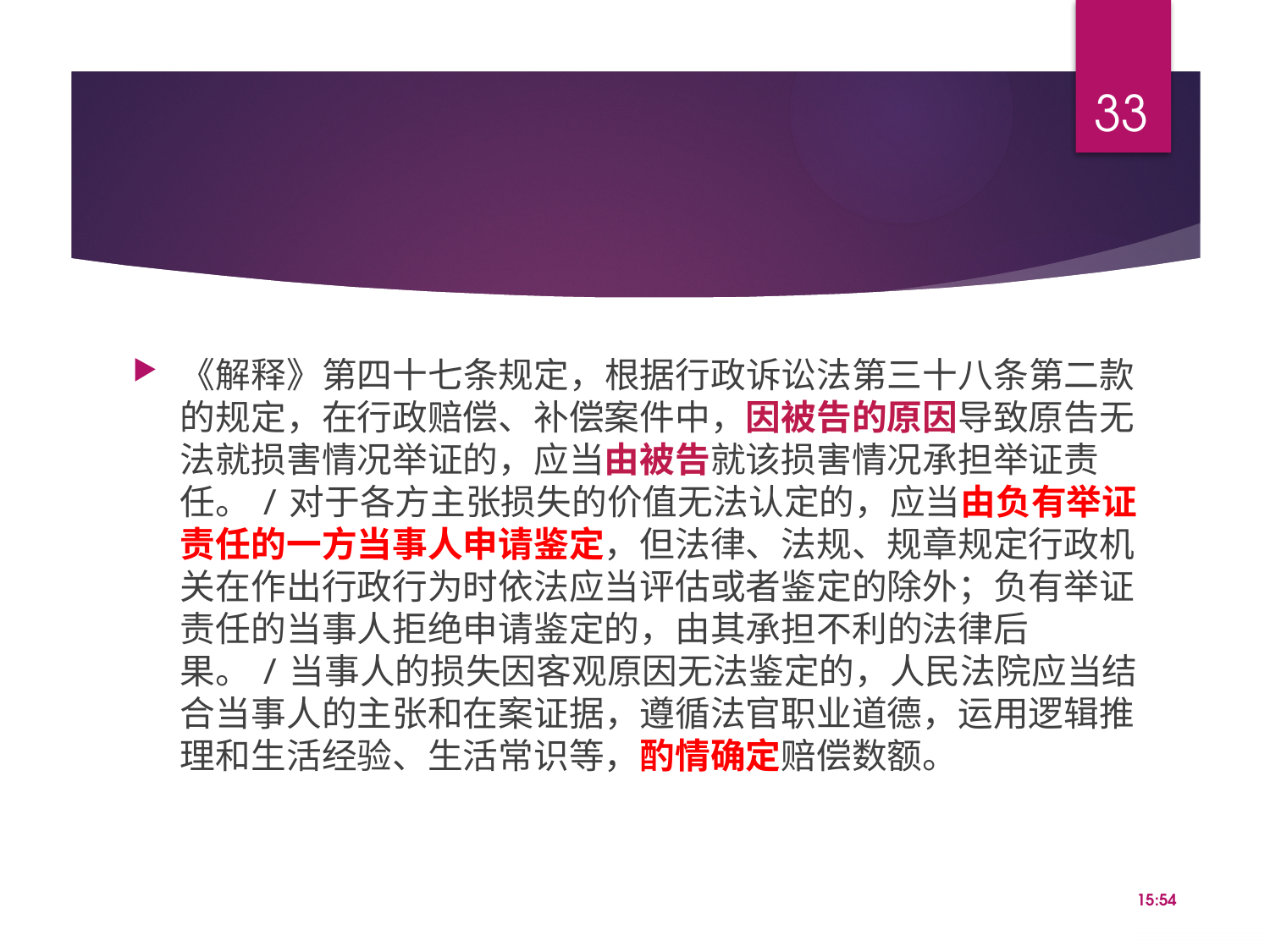

33
#
《解释》第四十七条规定，根据行政诉讼法第三十八条第二款的规定，在行政赔偿、补偿案件中，因被告的原因导致原告无法就损害情况举证的，应当由被告就该损害情况承担举证责任。/对于各方主张损失的价值无法认定的，应当由负有举证责任的一方当事人申请鉴定，但法律、法规、规章规定行政机关在作出行政行为时依法应当评估或者鉴定的除外；负有举证责任的当事人拒绝申请鉴定的，由其承担不利的法律后果。/当事人的损失因客观原因无法鉴定的，人民法院应当结合当事人的主张和在案证据，遵循法官职业道德，运用逻辑推理和生活经验、生活常识等，酌情确定赔偿数额。

15:54